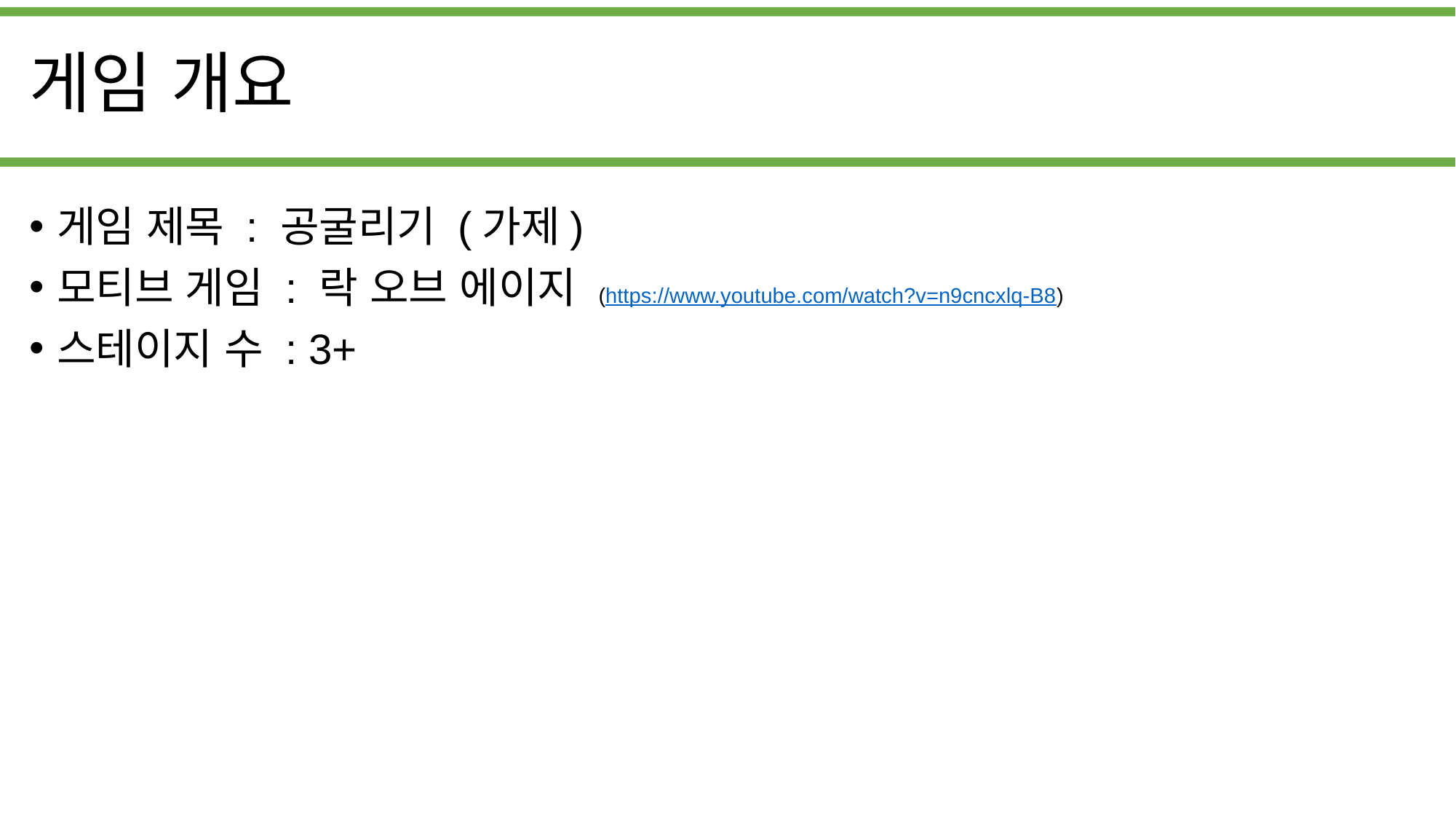

# 게임 개요
게임 제목 : 공굴리기 (가제)
모티브 게임 : 락 오브 에이지 (https://www.youtube.com/watch?v=n9cncxlq-B8)
스테이지 수 : 3+